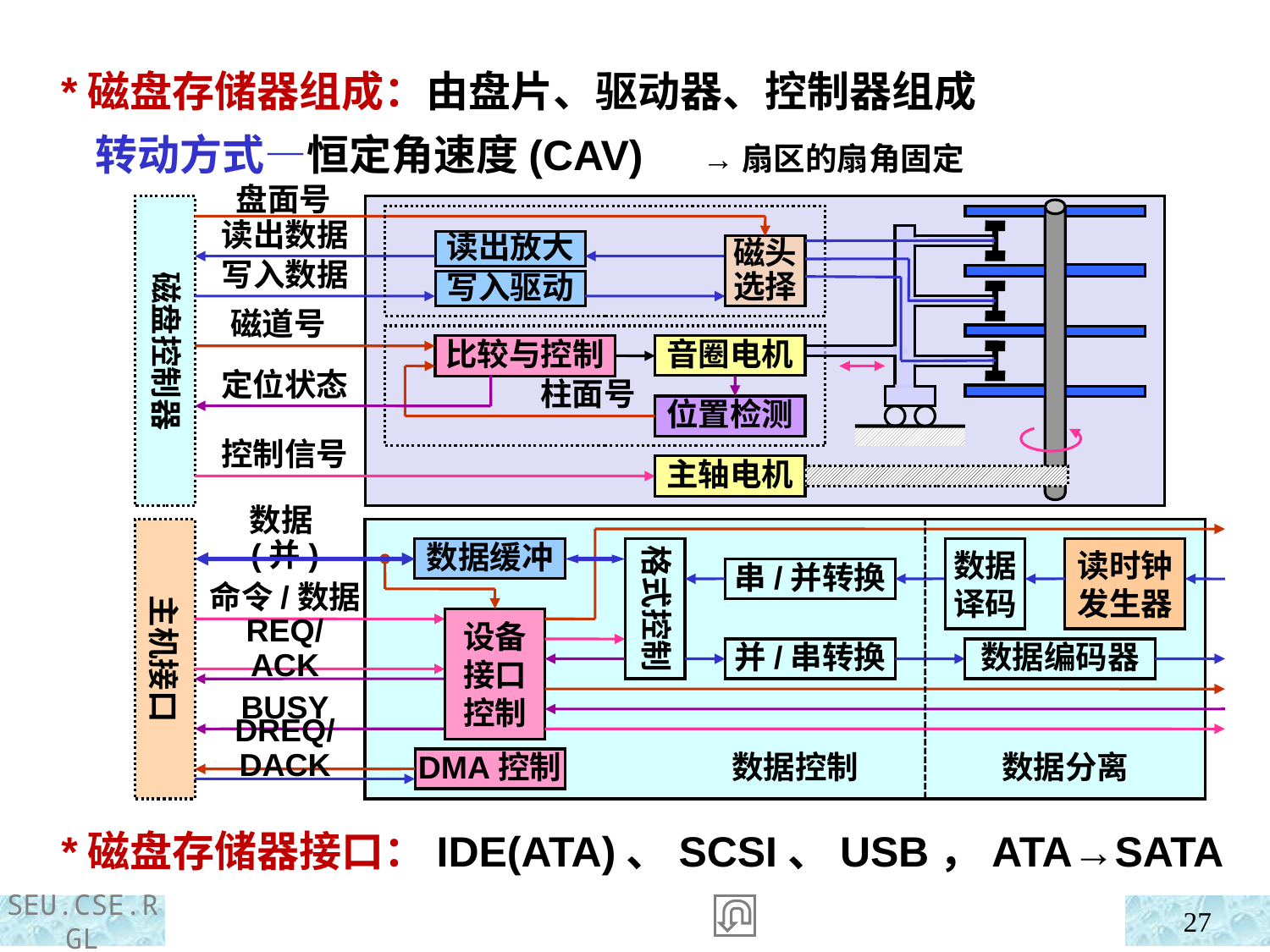

*磁盘存储器组成：由盘片、驱动器、控制器组成
     转动方式—恒定角速度(CAV)     →扇区的扇角固定
盘面号

磁盘控制器

读出数据

读出放大

磁头
选择

写入数据

写入驱动

磁道号

比较与控制
音圈电机

定位状态

柱面号

位置检测

控制信号
主轴电机

主机接口
数据(并)

数据缓冲
格式控制
数据译码
读时钟发生器

串/并转换

命令/数据

设备接口
控制

REQ/ACK

并/串转换
数据编码器

BUSY

DREQ/DACK

DMA控制
数据控制
数据分离

  *磁盘存储器接口：IDE(ATA)、SCSI、USB，ATA→SATA

27